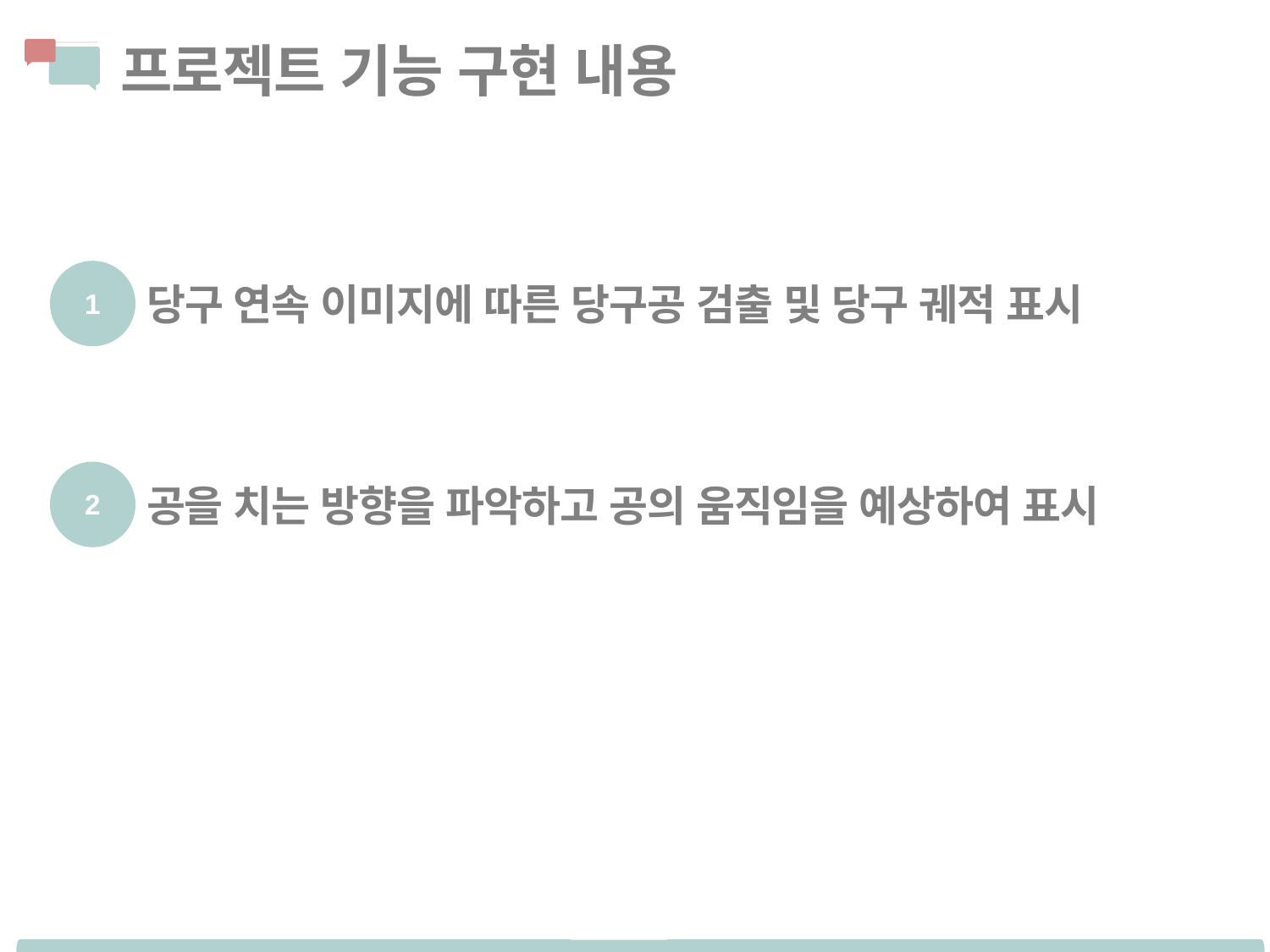

프로젝트 기능 구현 내용
당구 연속 이미지에 따른 당구공 검출 및 당구 궤적 표시
1
공을 치는 방향을 파악하고 공의 움직임을 예상하여 표시
2